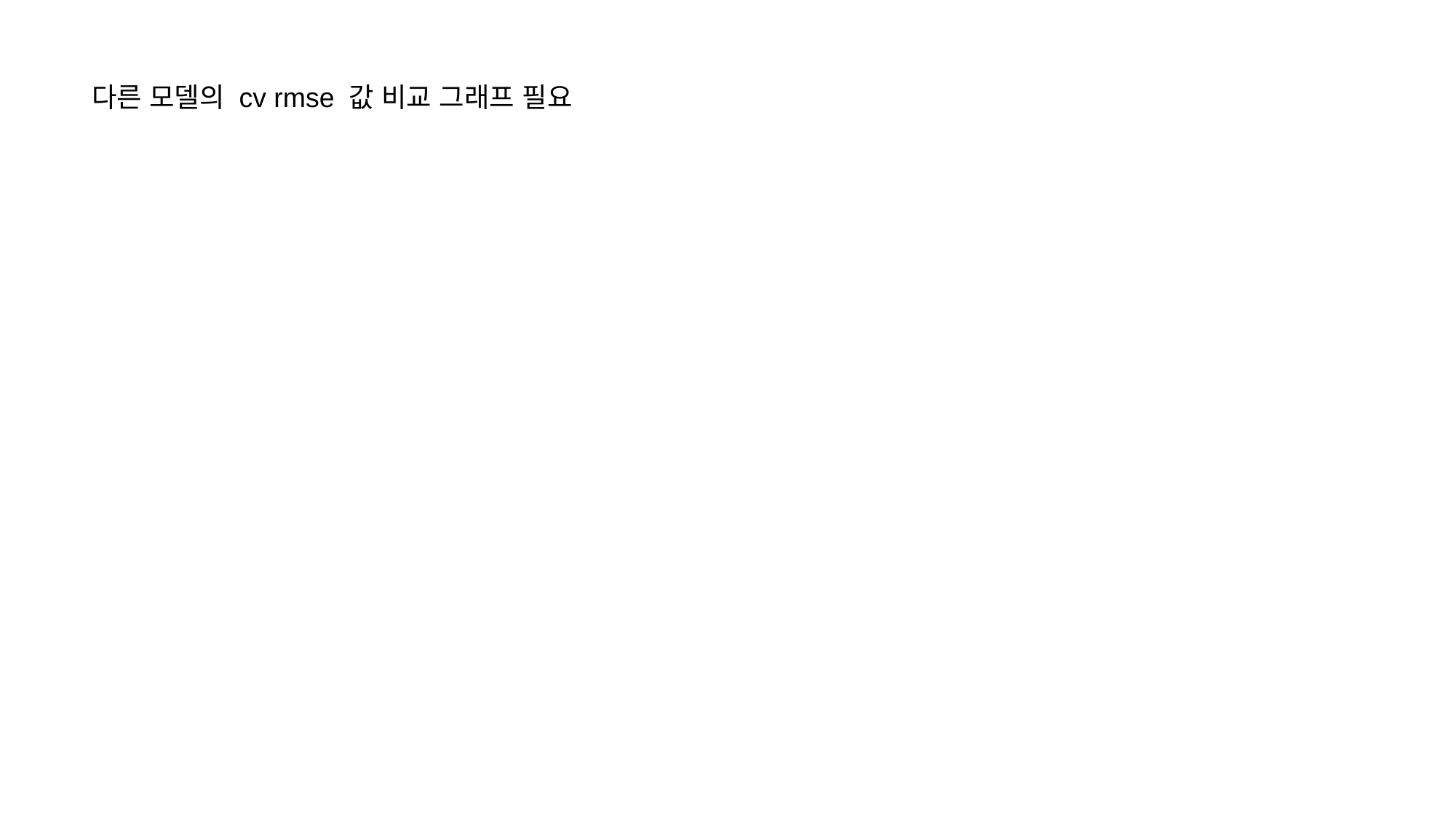

다른 모델의 cv rmse 값 비교 그래프 필요